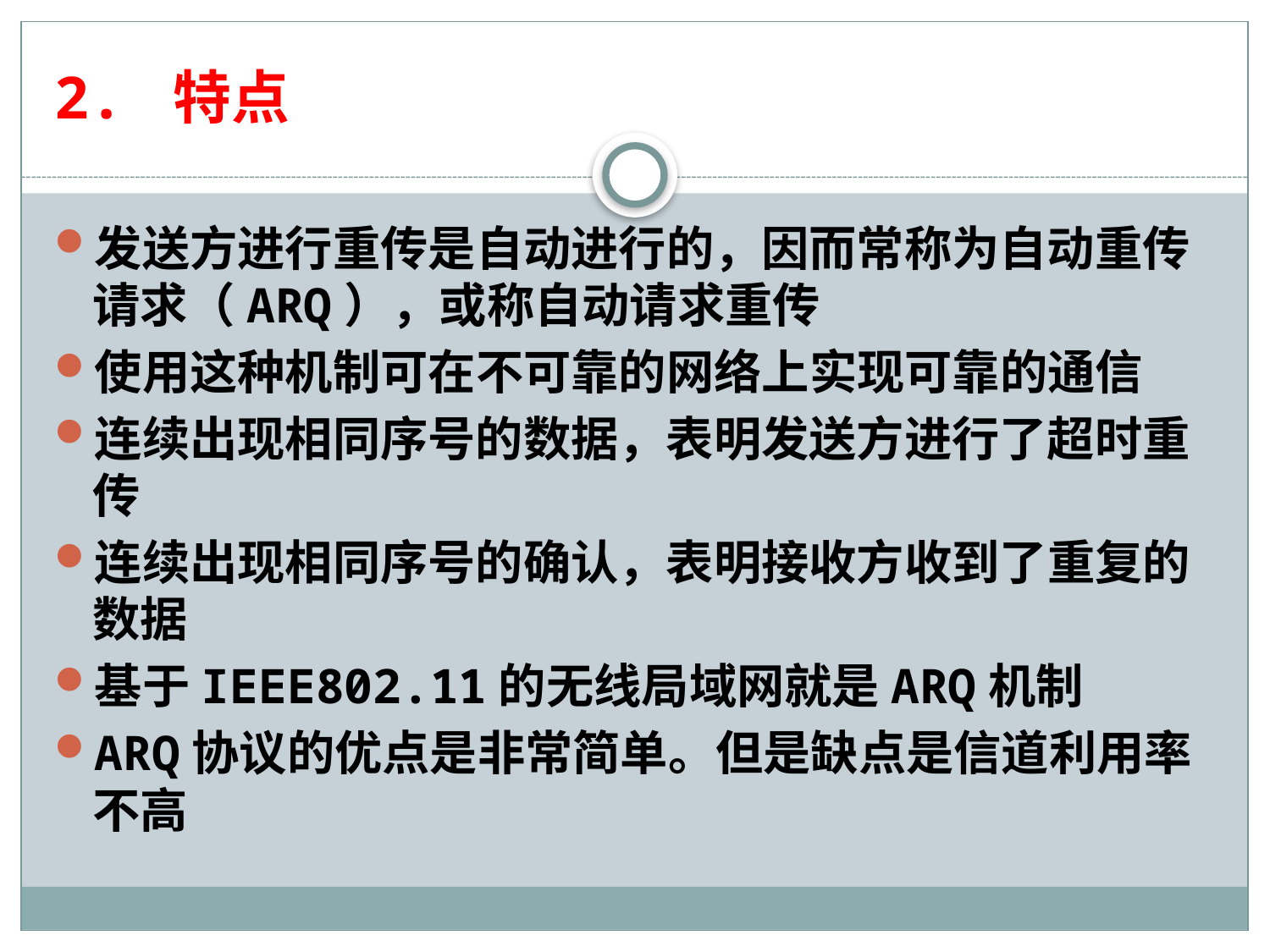

# 2. 特点
发送方进行重传是自动进行的，因而常称为自动重传请求（ARQ），或称自动请求重传
使用这种机制可在不可靠的网络上实现可靠的通信
连续出现相同序号的数据，表明发送方进行了超时重传
连续出现相同序号的确认，表明接收方收到了重复的数据
基于IEEE802.11的无线局域网就是ARQ机制
ARQ协议的优点是非常简单。但是缺点是信道利用率不高